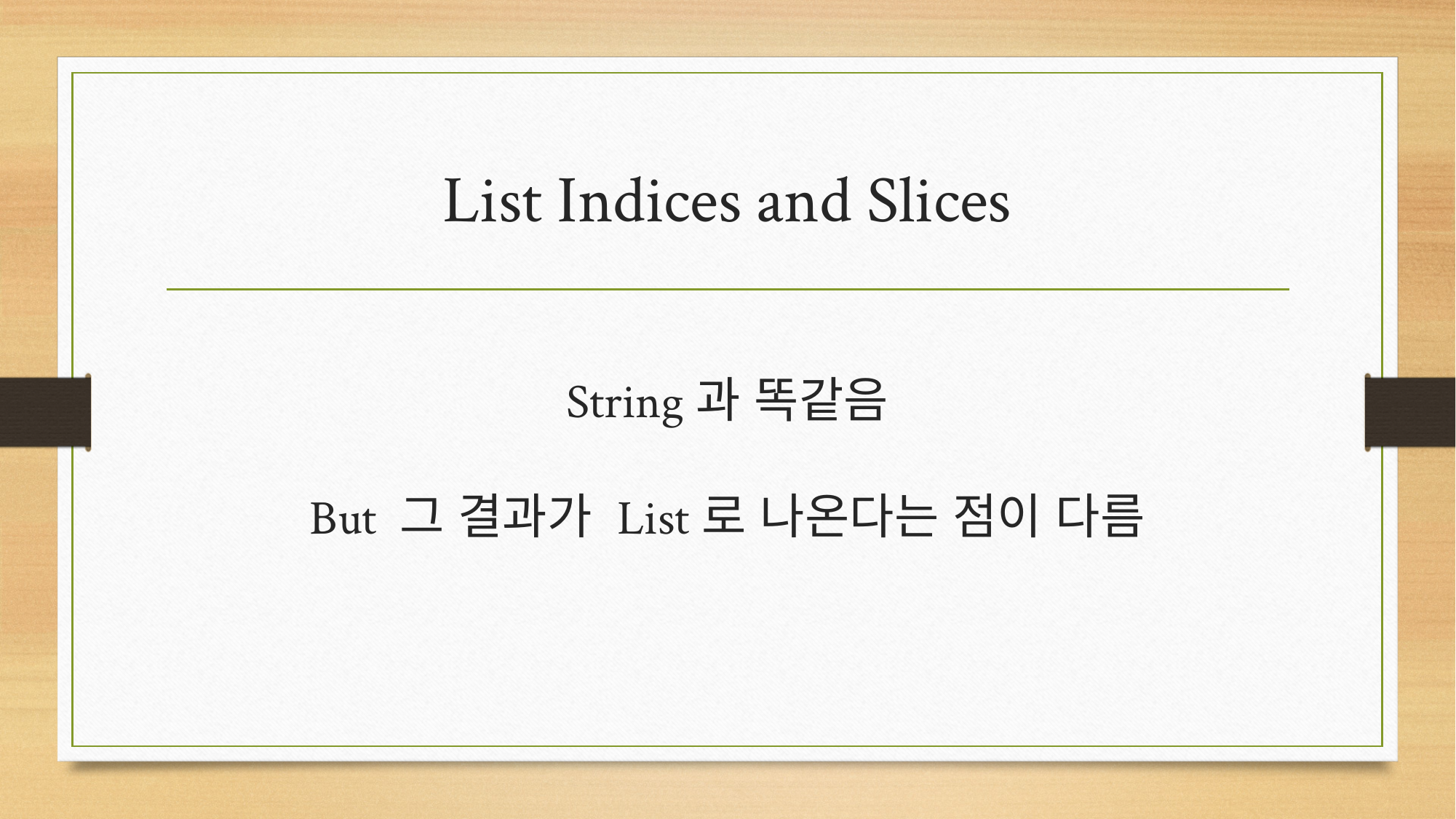

# List Indices and Slices

String과 똑같음

But 그 결과가 List로 나온다는 점이 다름